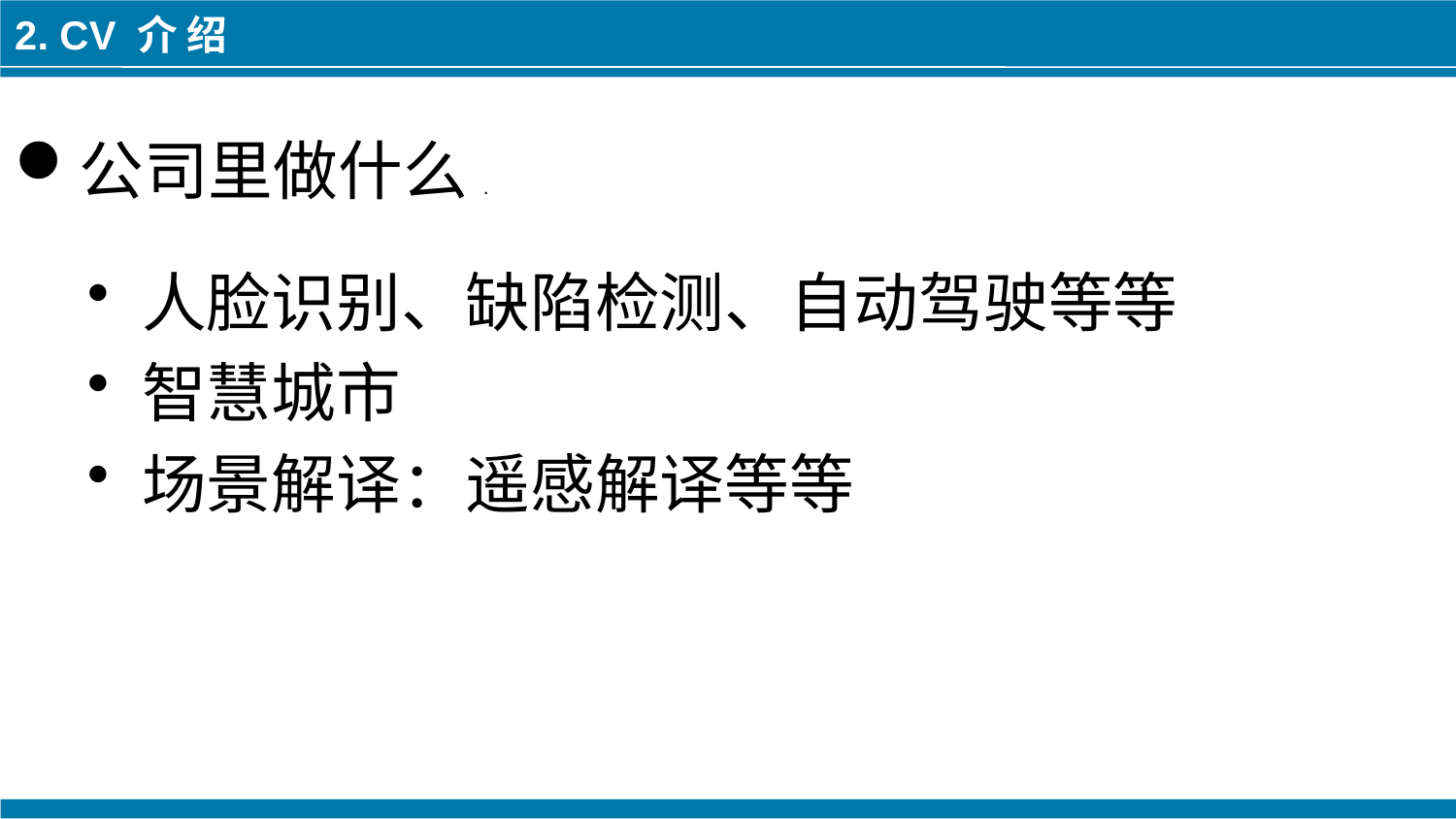

2. CV 介 绍

公司里做什么.
人脸识别、缺陷检测、自动驾驶等等
智慧城市
场景解译：遥感解译等等